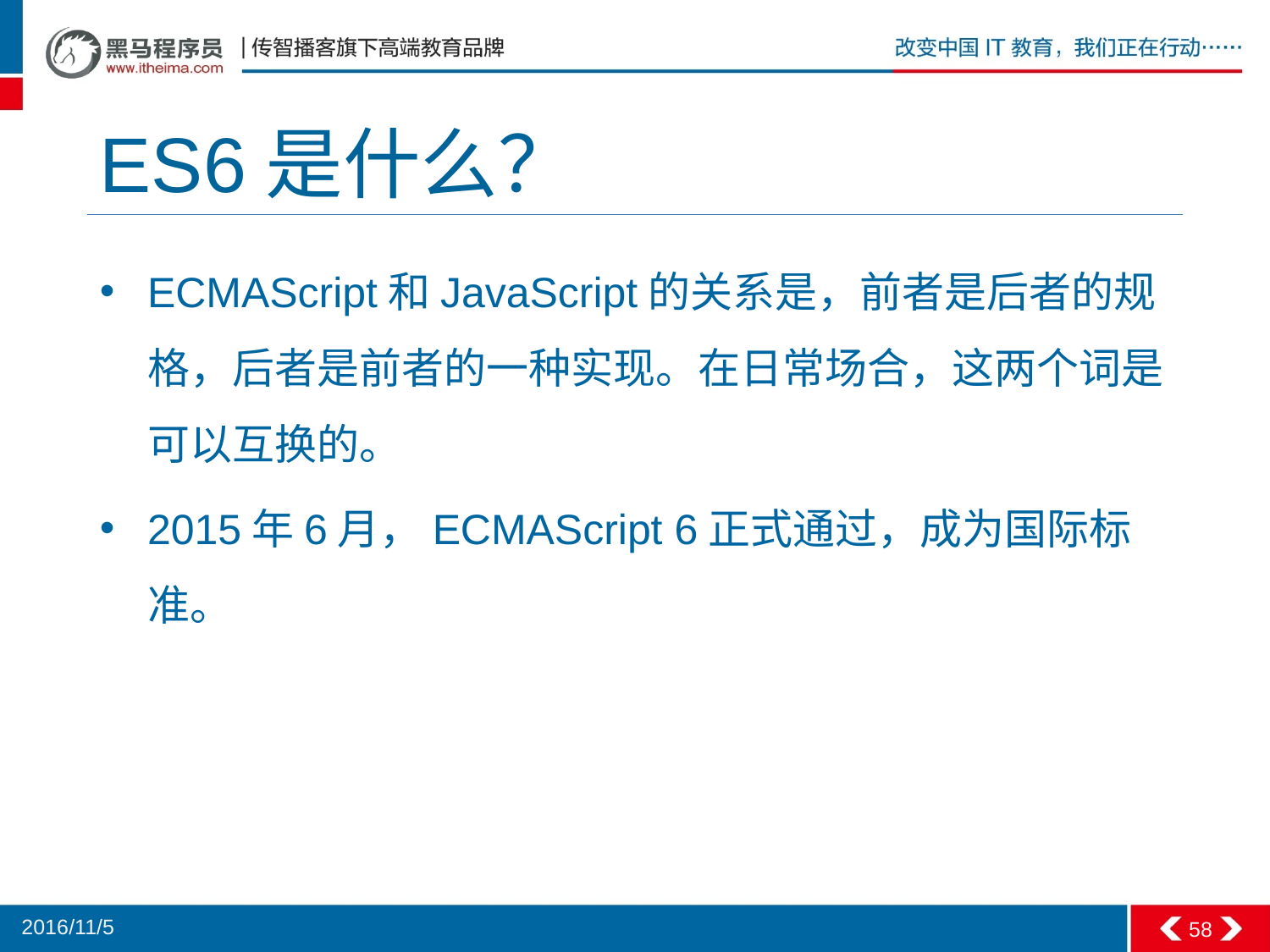

# ES6是什么？
ECMAScript和JavaScript的关系是，前者是后者的规格，后者是前者的一种实现。在日常场合，这两个词是可以互换的。
2015年6月，ECMAScript 6正式通过，成为国际标准。
58

2016/11/5